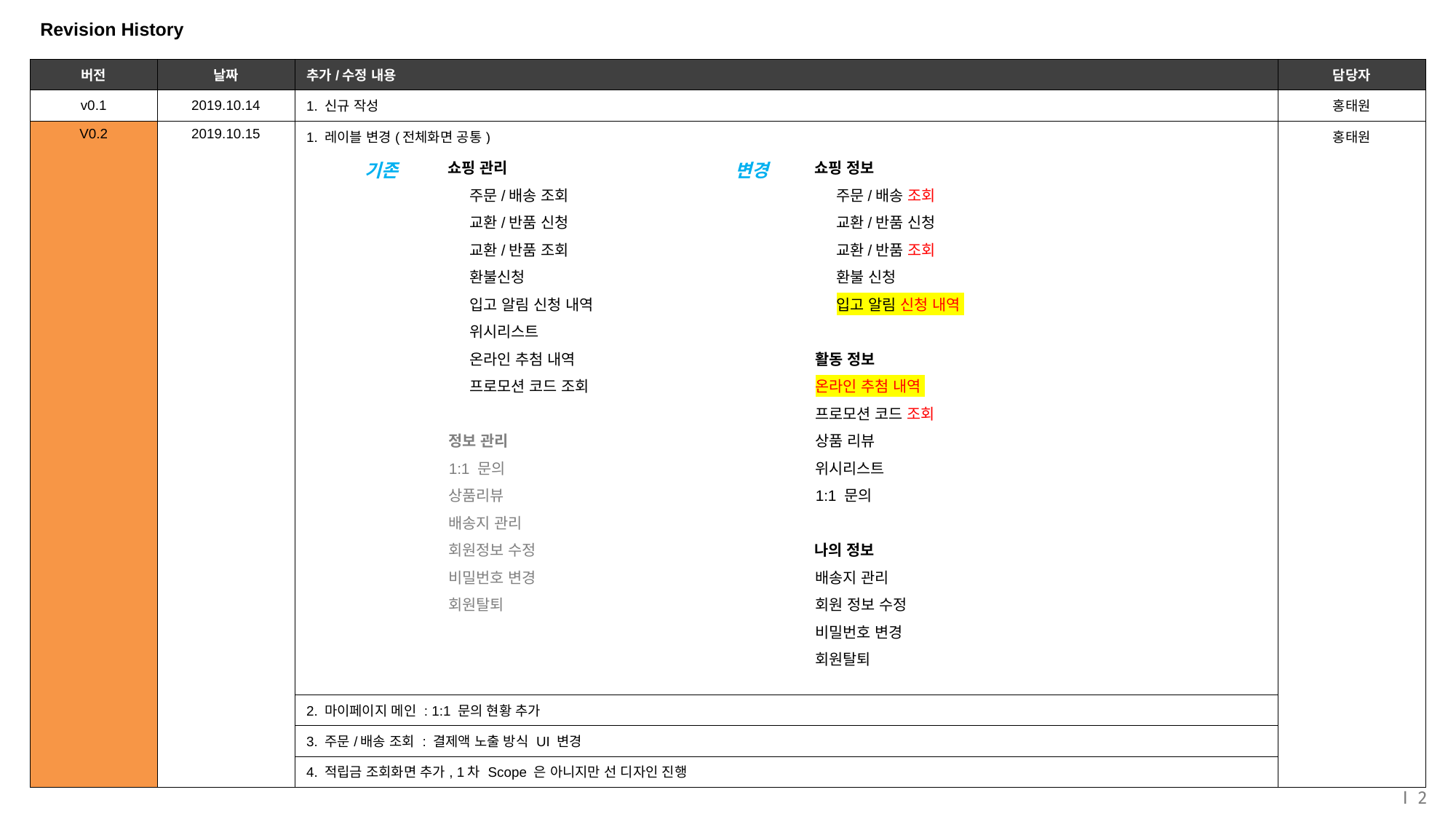

# Revision History
| 버전 | 날짜 | 추가/수정 내용 | 담당자 |
| --- | --- | --- | --- |
| v0.1 | 2019.10.14 | 1. 신규 작성 | 홍태원 |
| V0.2 | 2019.10.15 | 1. 레이블 변경(전체화면 공통) | 홍태원 |
|  |  | 2. 마이페이지 메인 : 1:1 문의 현황 추가 |  |
|  |  | 3. 주문/배송 조회 : 결제액 노출 방식 UI 변경 |  |
|  |  | 4. 적립금 조회화면 추가, 1차 Scope 은 아니지만 선 디자인 진행 |  |
기존
쇼핑 관리
주문/배송 조회
교환/반품 신청
교환/반품 조회
환불신청
입고 알림 신청 내역
위시리스트
온라인 추첨 내역
프로모션 코드 조회

정보 관리
1:1 문의
상품리뷰
배송지 관리
회원정보 수정
비밀번호 변경
회원탈퇴
변경
쇼핑 정보
주문/배송 조회
교환/반품 신청
교환/반품 조회
환불 신청
입고 알림 신청 내역

활동 정보
온라인 추첨 내역
프로모션 코드 조회
상품 리뷰
위시리스트
1:1 문의

나의 정보
배송지 관리
회원 정보 수정
비밀번호 변경
회원탈퇴